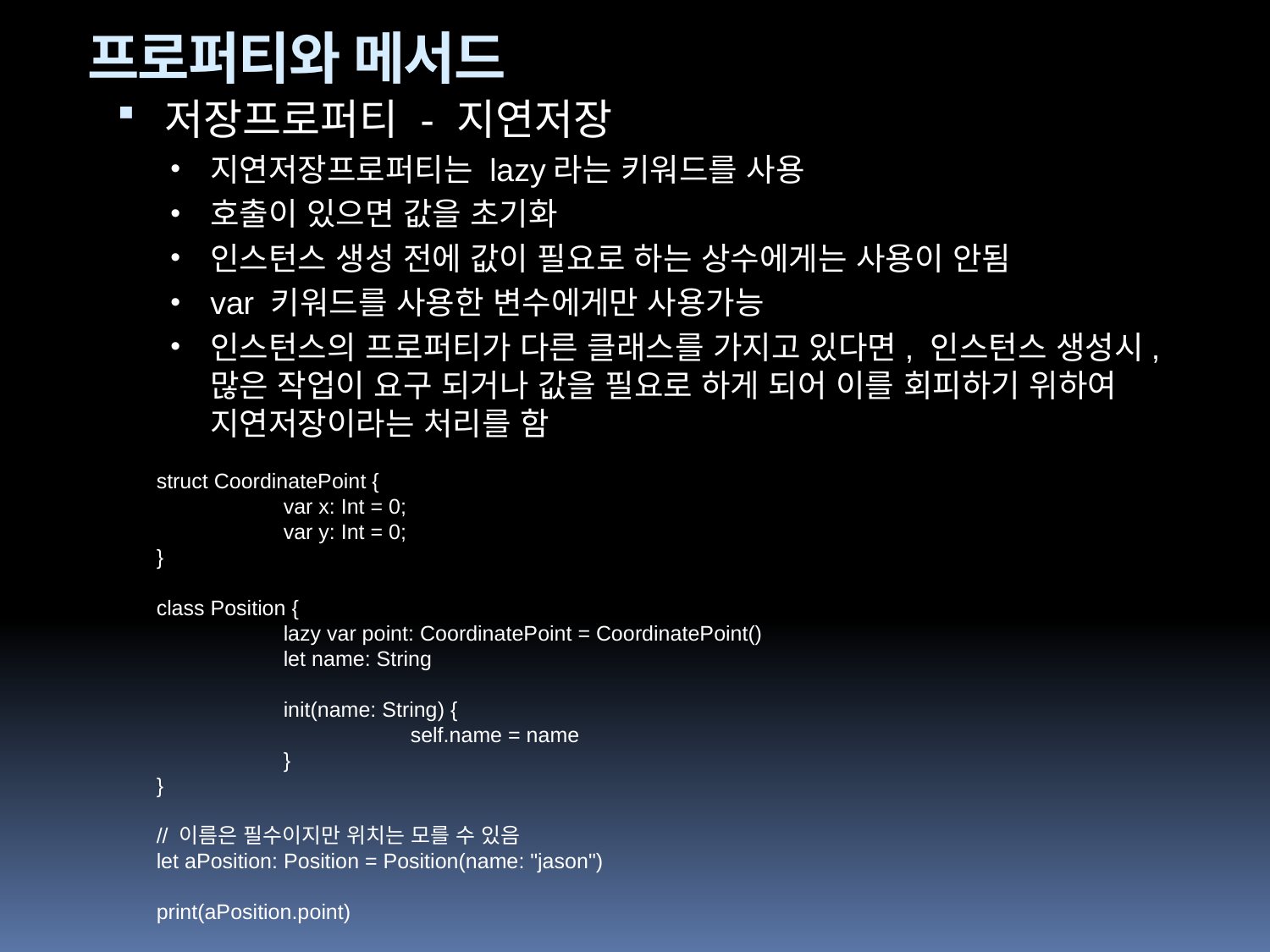

프로퍼티와 메서드
저장프로퍼티 - 지연저장
지연저장프로퍼티는 lazy라는 키워드를 사용
호출이 있으면 값을 초기화
인스턴스 생성 전에 값이 필요로 하는 상수에게는 사용이 안됨
var 키워드를 사용한 변수에게만 사용가능
인스턴스의 프로퍼티가 다른 클래스를 가지고 있다면, 인스턴스 생성시, 많은 작업이 요구 되거나 값을 필요로 하게 되어 이를 회피하기 위하여 지연저장이라는 처리를 함

struct CoordinatePoint {
	var x: Int = 0;
	var y: Int = 0;
}

class Position {
	lazy var point: CoordinatePoint = CoordinatePoint()
	let name: String

	init(name: String) {
		self.name = name
	}
}

// 이름은 필수이지만 위치는 모를 수 있음
let aPosition: Position = Position(name: "jason")

print(aPosition.point)